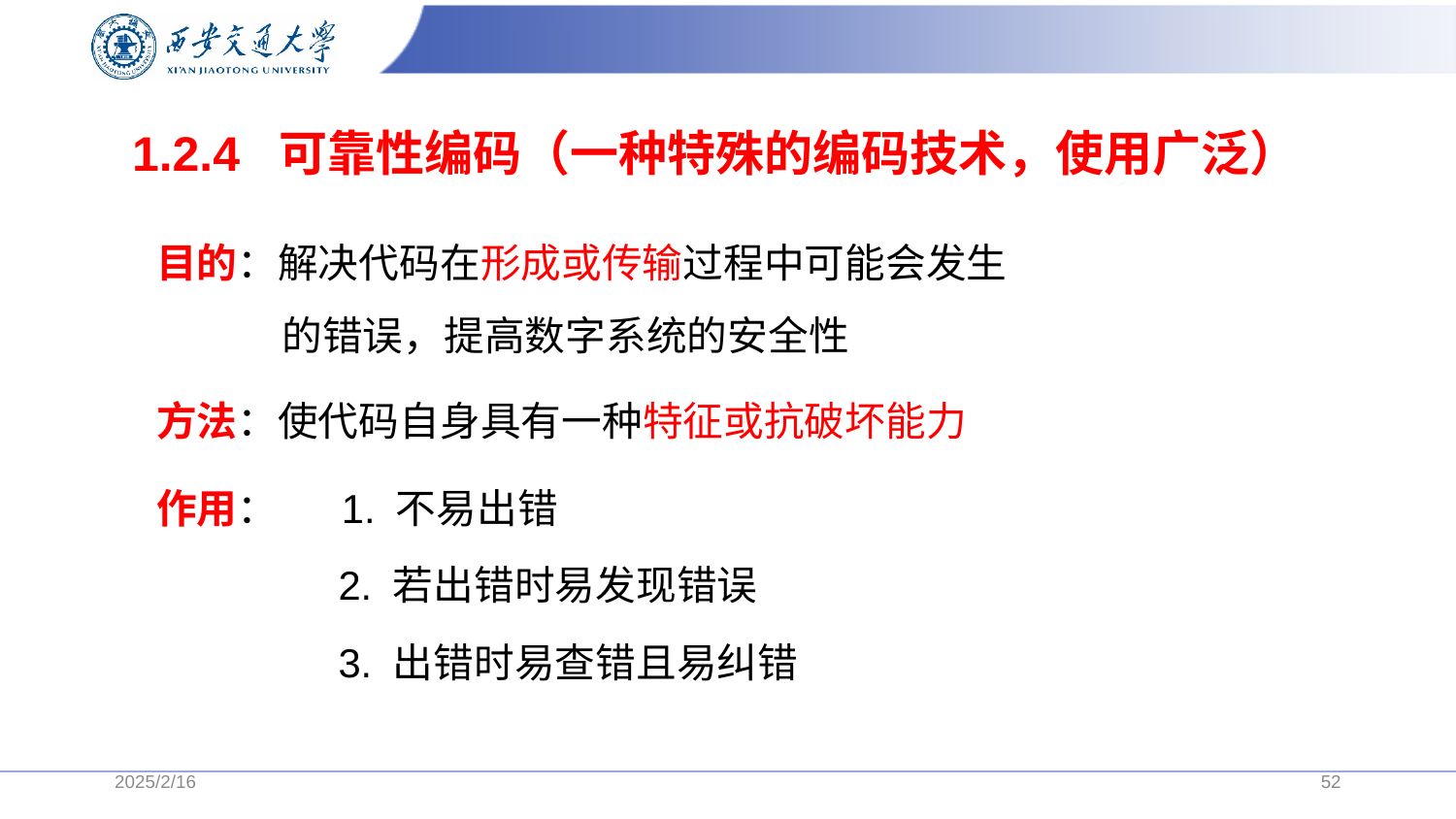

# 1.2.4  可靠性编码（一种特殊的编码技术，使用广泛）
目的：解决代码在形成或传输过程中可能会发生
的错误，提高数字系统的安全性
方法：使代码自身具有一种特征或抗破坏能力
作用：      1. 不易出错
2. 若出错时易发现错误
3. 出错时易查错且易纠错
2025/2/16
52